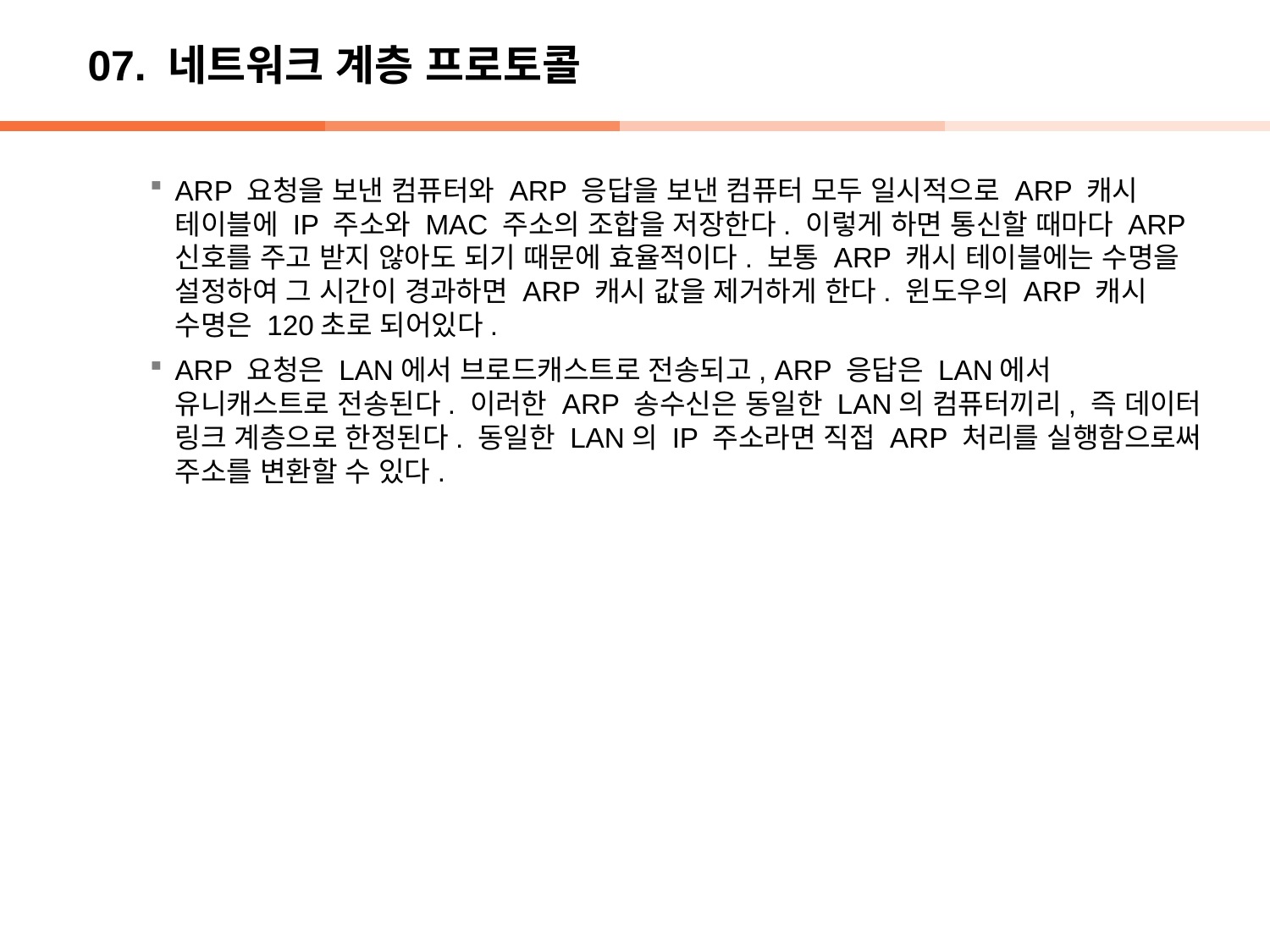

# 07. 네트워크 계층 프로토콜
ARP 요청을 보낸 컴퓨터와 ARP 응답을 보낸 컴퓨터 모두 일시적으로 ARP 캐시 테이블에 IP 주소와 MAC 주소의 조합을 저장한다. 이렇게 하면 통신할 때마다 ARP 신호를 주고 받지 않아도 되기 때문에 효율적이다. 보통 ARP 캐시 테이블에는 수명을 설정하여 그 시간이 경과하면 ARP 캐시 값을 제거하게 한다. 윈도우의 ARP 캐시 수명은 120초로 되어있다.
ARP 요청은 LAN에서 브로드캐스트로 전송되고, ARP 응답은 LAN에서 유니캐스트로 전송된다. 이러한 ARP 송수신은 동일한 LAN의 컴퓨터끼리, 즉 데이터 링크 계층으로 한정된다. 동일한 LAN의 IP 주소라면 직접 ARP 처리를 실행함으로써 주소를 변환할 수 있다.